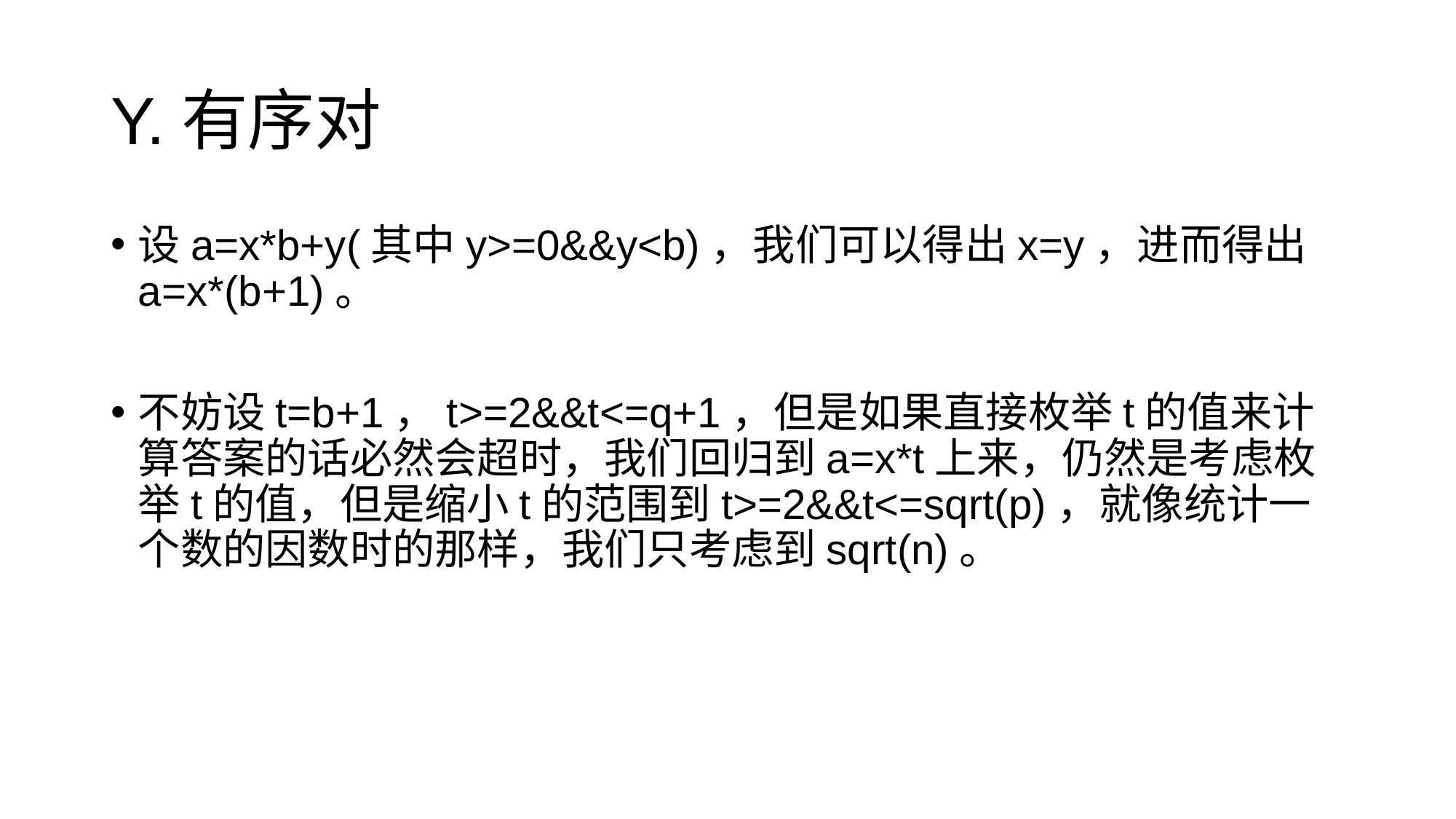

# Y.有序对
设a=x*b+y(其中y>=0&&y<b)，我们可以得出x=y，进而得出a=x*(b+1)。

不妨设t=b+1，t>=2&&t<=q+1，但是如果直接枚举t的值来计算答案的话必然会超时，我们回归到a=x*t上来，仍然是考虑枚举t的值，但是缩小t的范围到t>=2&&t<=sqrt(p)，就像统计一个数的因数时的那样，我们只考虑到sqrt(n)。